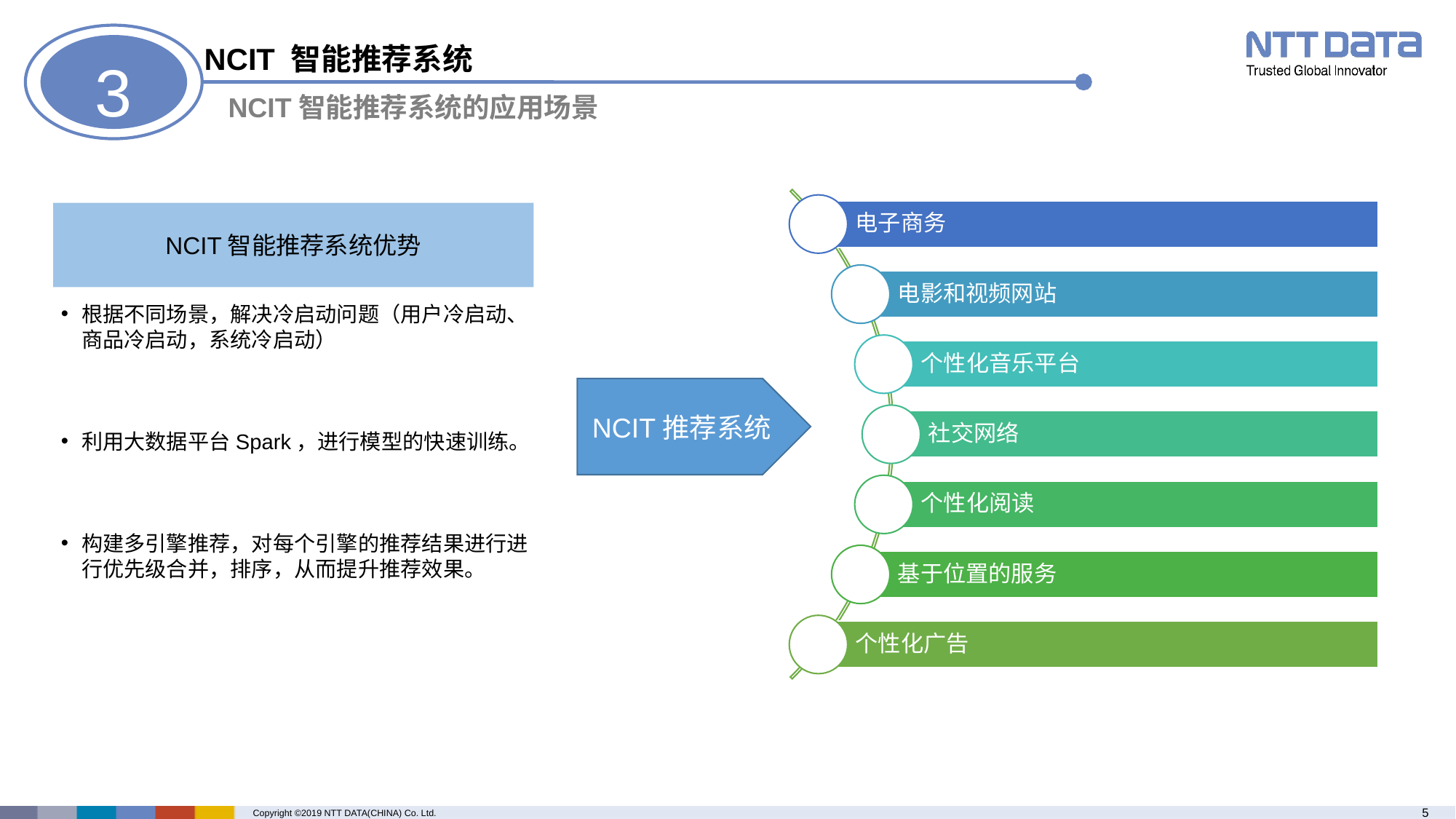

NCIT 智能推荐系统
3
NCIT智能推荐系统的应用场景
电子商务
电影和视频网站
个性化音乐平台
社交网络
个性化阅读
基于位置的服务
个性化广告
NCIT智能推荐系统优势
根据不同场景，解决冷启动问题（用户冷启动、商品冷启动，系统冷启动）

利用大数据平台Spark，进行模型的快速训练。

构建多引擎推荐，对每个引擎的推荐结果进行进行优先级合并，排序，从而提升推荐效果。

NCIT推荐系统